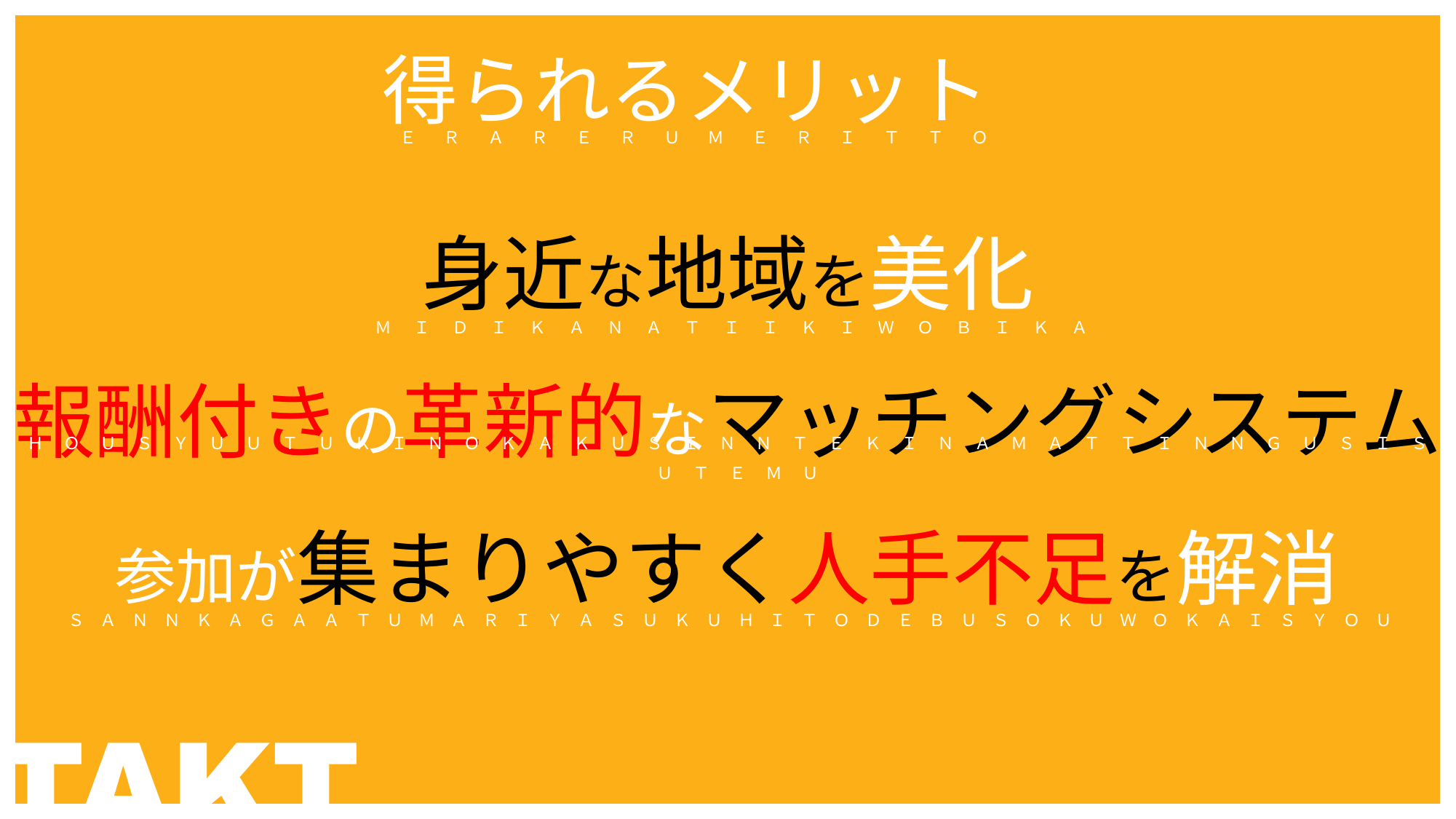

# 得られるメリット
ＥＲＡＲＥＲＵＭＥＲＩＴＴＯ
身近な地域を美化
報酬付きの革新的なマッチングシステム
参加が集まりやすく人手不足を解消
ＭＩＤＩＫＡＮＡＴＩＩＫＩＷＯＢＩＫＡ
ＨＯＵＳＹＵＵＴＵＫＩＮＯＫＡＫＵＳＩＮＮＴＥＫＩＮＡＭＡＴＴＩＮＮＧＵＳＩＳＵＴＥＭＵ
ＳＡＮＮＫＡＧＡＡＴＵＭＡＲＩＹＡＳＵＫＵＨＩＴＯＤＥＢＵＳＯＫＵＷＯＫＡＩＳＹＯＵ
TAKT